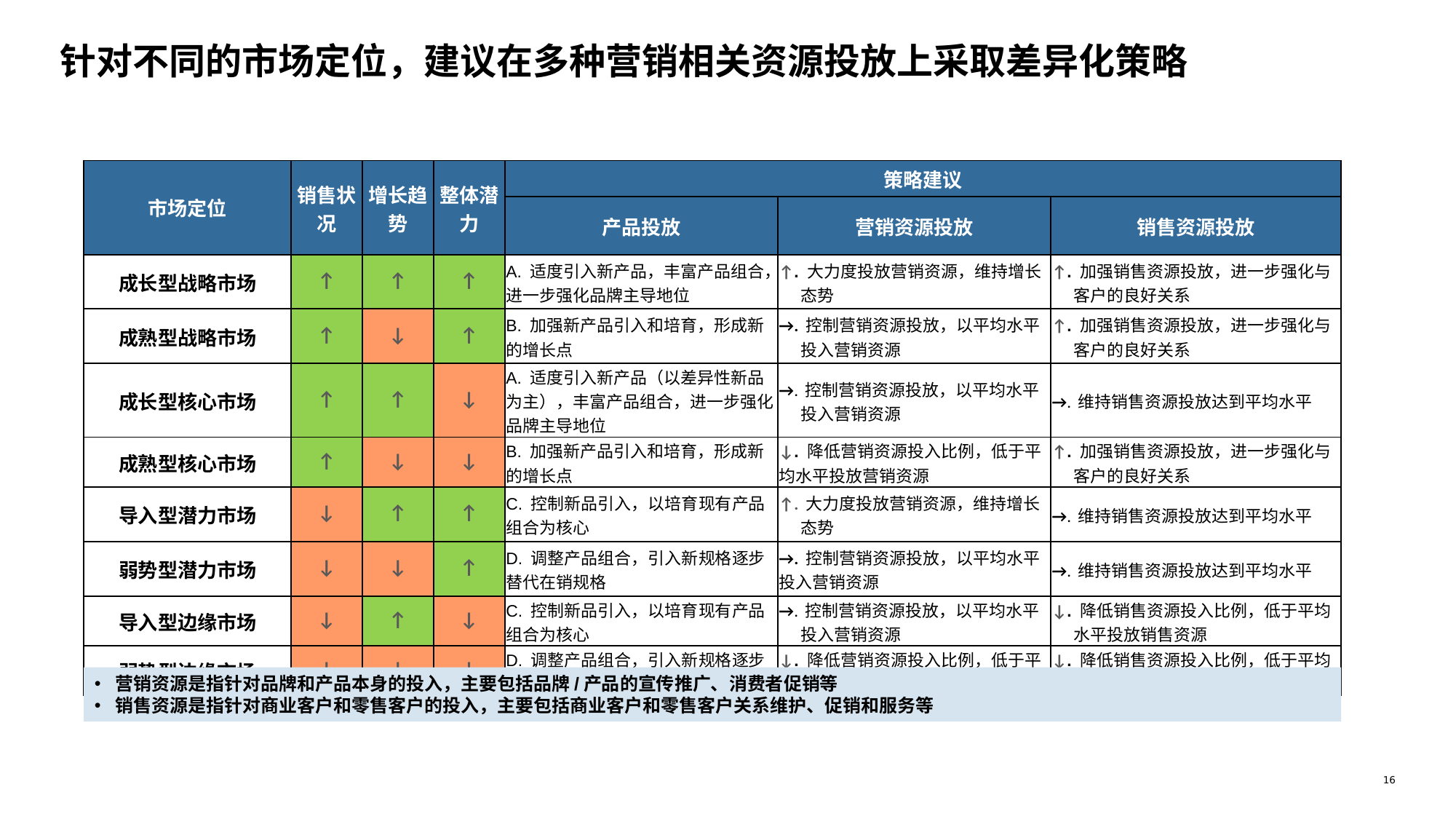

# 针对不同的市场定位，建议在多种营销相关资源投放上采取差异化策略
| 市场定位 | 销售状况 | 增长趋势 | 整体潜力 | 策略建议 |  |  |
| --- | --- | --- | --- | --- | --- | --- |
|  |  |  |  | 产品投放 | 营销资源投放 | 销售资源投放 |
| 成长型战略市场 | ↑ | ↑ | ↑ | A. 适度引入新产品，丰富产品组合，进一步强化品牌主导地位 | ↑. 大力度投放营销资源，维持增长态势 | ↑. 加强销售资源投放，进一步强化与客户的良好关系 |
| 成熟型战略市场 | ↑ | ↓ | ↑ | B. 加强新产品引入和培育，形成新的增长点 | →. 控制营销资源投放，以平均水平投入营销资源 | ↑. 加强销售资源投放，进一步强化与客户的良好关系 |
| 成长型核心市场 | ↑ | ↑ | ↓ | A. 适度引入新产品（以差异性新品为主），丰富产品组合，进一步强化品牌主导地位 | →. 控制营销资源投放，以平均水平投入营销资源 | →. 维持销售资源投放达到平均水平 |
| 成熟型核心市场 | ↑ | ↓ | ↓ | B. 加强新产品引入和培育，形成新的增长点 | ↓. 降低营销资源投入比例，低于平均水平投放营销资源 | ↑. 加强销售资源投放，进一步强化与客户的良好关系 |
| 导入型潜力市场 | ↓ | ↑ | ↑ | C. 控制新品引入，以培育现有产品组合为核心 | ↑. 大力度投放营销资源，维持增长态势 | →. 维持销售资源投放达到平均水平 |
| 弱势型潜力市场 | ↓ | ↓ | ↑ | D. 调整产品组合，引入新规格逐步替代在销规格 | →. 控制营销资源投放，以平均水平投入营销资源 | →. 维持销售资源投放达到平均水平 |
| 导入型边缘市场 | ↓ | ↑ | ↓ | C. 控制新品引入，以培育现有产品组合为核心 | →. 控制营销资源投放，以平均水平投入营销资源 | ↓. 降低销售资源投入比例，低于平均水平投放销售资源 |
| 弱势型边缘市场 | ↓ | ↓ | ↓ | D. 调整产品组合，引入新规格逐步替代在销规格 | ↓. 降低营销资源投入比例，低于平均水平投放营销资源 | ↓. 降低销售资源投入比例，低于平均水平投放销售资源 |
营销资源是指针对品牌和产品本身的投入，主要包括品牌/产品的宣传推广、消费者促销等
销售资源是指针对商业客户和零售客户的投入，主要包括商业客户和零售客户关系维护、促销和服务等